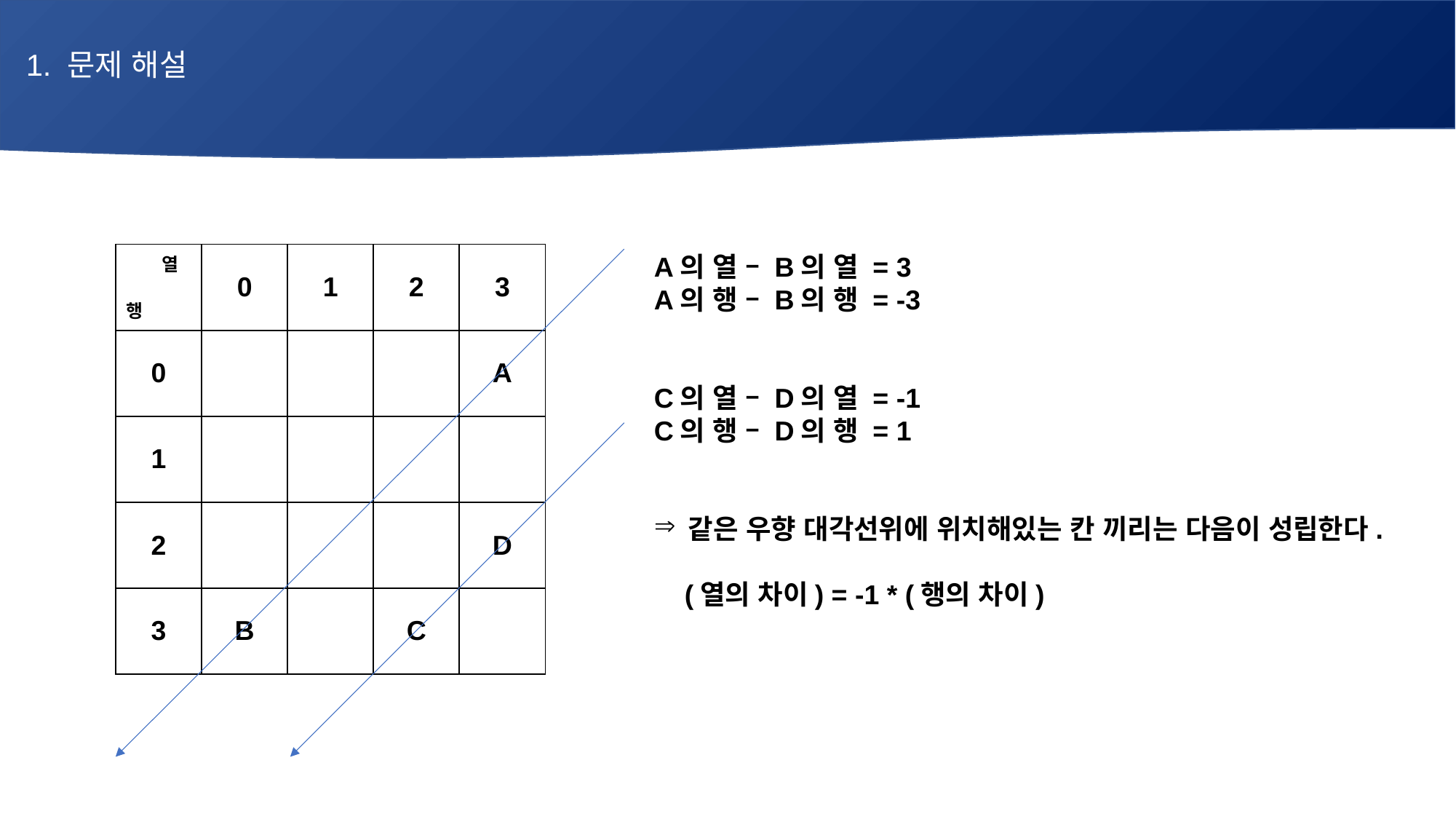

1. 문제 해설
# 매주 1 과제 LV2
| 열 행 | 0 | 1 | 2 | 3 |
| --- | --- | --- | --- | --- |
| 0 |  |  |  | A |
| 1 |  |  |  |  |
| 2 |  |  |  | D |
| 3 | B |  | C |  |
A의 열 – B의 열 = 3
A의 행 – B의 행 = -3

C의 열 – D의 열 = -1
C의 행 – D의 행 = 1

같은 우향 대각선위에 위치해있는 칸 끼리는 다음이 성립한다.

    (열의 차이) = -1 * (행의 차이)